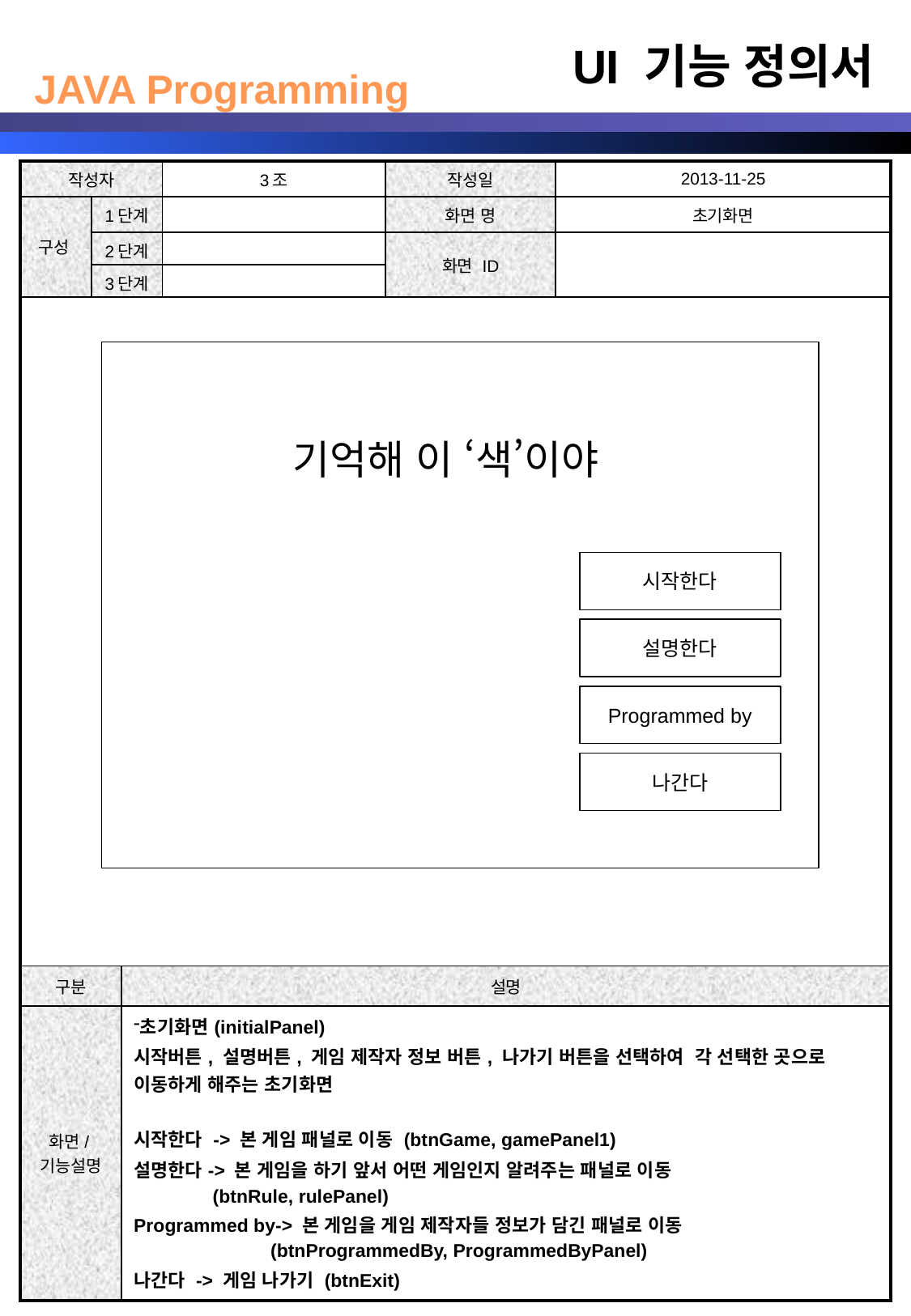

UI 기능 정의서

| 작성자 |  |  | 3조 | 작성일 | 2013-11-25 |
| --- | --- | --- | --- | --- | --- |
| 구성 | 1단계 |  |  | 화면 명 | 초기화면 |
|  | 2단계 |  |  | 화면 ID |  |
|  | 3단계 |  |  |  |  |
|  |  |  |  |  |  |
| 구분 |  | 설명 |  |  |  |
| 화면/기능설명 |  | 초기화면(initialPanel) 시작버튼, 설명버튼, 게임 제작자 정보 버튼, 나가기 버튼을 선택하여 각 선택한 곳으로 이동하게 해주는 초기화면 시작한다 -> 본 게임 패널로 이동 (btnGame, gamePanel1) 설명한다-> 본 게임을 하기 앞서 어떤 게임인지 알려주는 패널로 이동 (btnRule, rulePanel) Programmed by-> 본 게임을 게임 제작자들 정보가 담긴 패널로 이동 (btnProgrammedBy, ProgrammedByPanel) 나간다 -> 게임 나가기 (btnExit) |  |  |  |

설비마스터
기억해 이 ‘색’이야
시작한다

설명한다
Programmed by
나간다